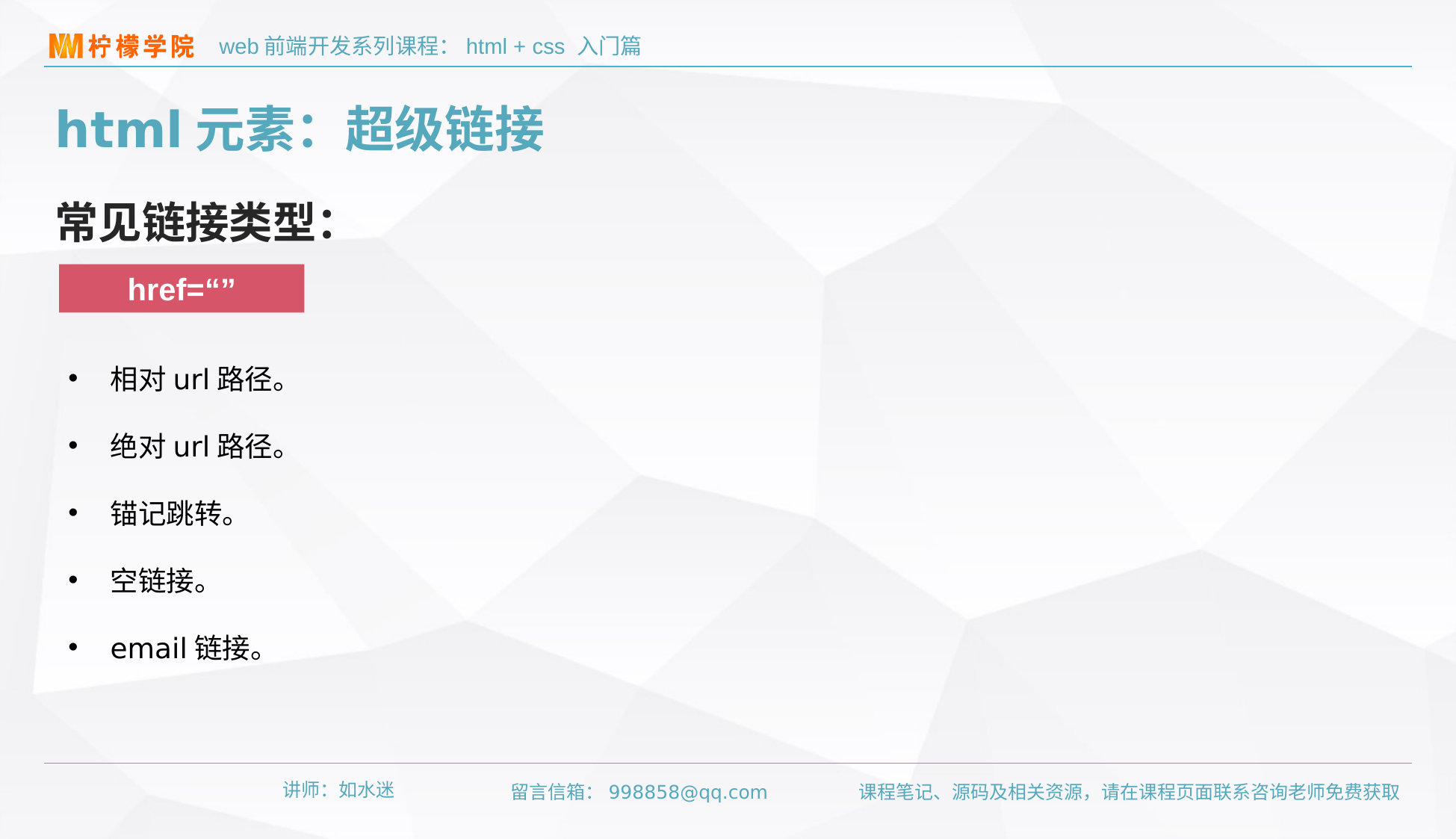

html元素：超级链接
常见链接类型：
href=“”
相对url路径。
绝对url路径。
锚记跳转。
空链接。
email链接。